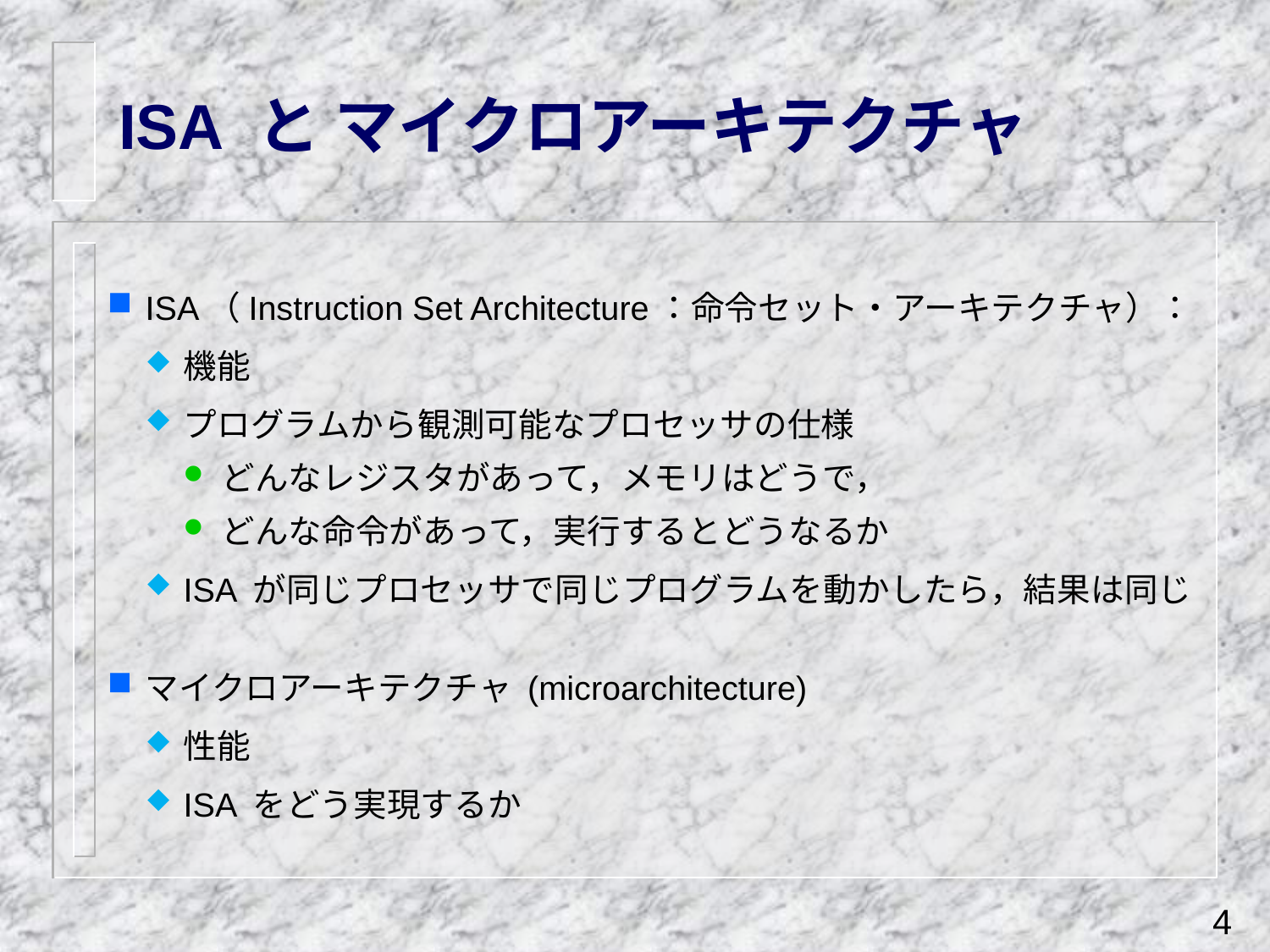

# ISA と マイクロアーキテクチャ
ISA（Instruction Set Architecture：命令セット・アーキテクチャ）：
機能
プログラムから観測可能なプロセッサの仕様
どんなレジスタがあって，メモリはどうで，
どんな命令があって，実行するとどうなるか
ISA が同じプロセッサで同じプログラムを動かしたら，結果は同じ
マイクロアーキテクチャ (microarchitecture)
性能
ISA をどう実現するか
4